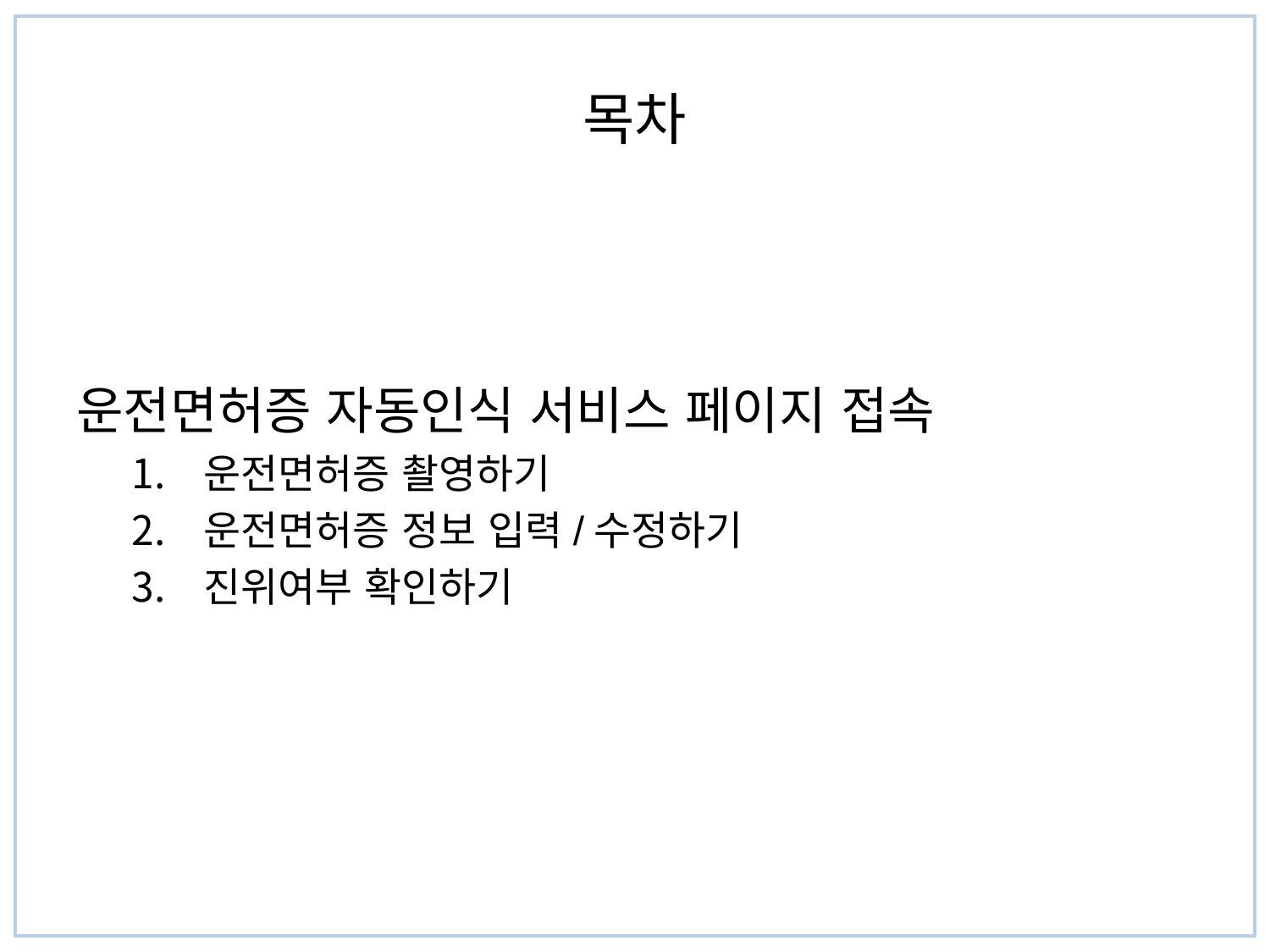

# 목차
운전면허증 자동인식 서비스 페이지 접속
운전면허증 촬영하기
운전면허증 정보 입력/수정하기
진위여부 확인하기